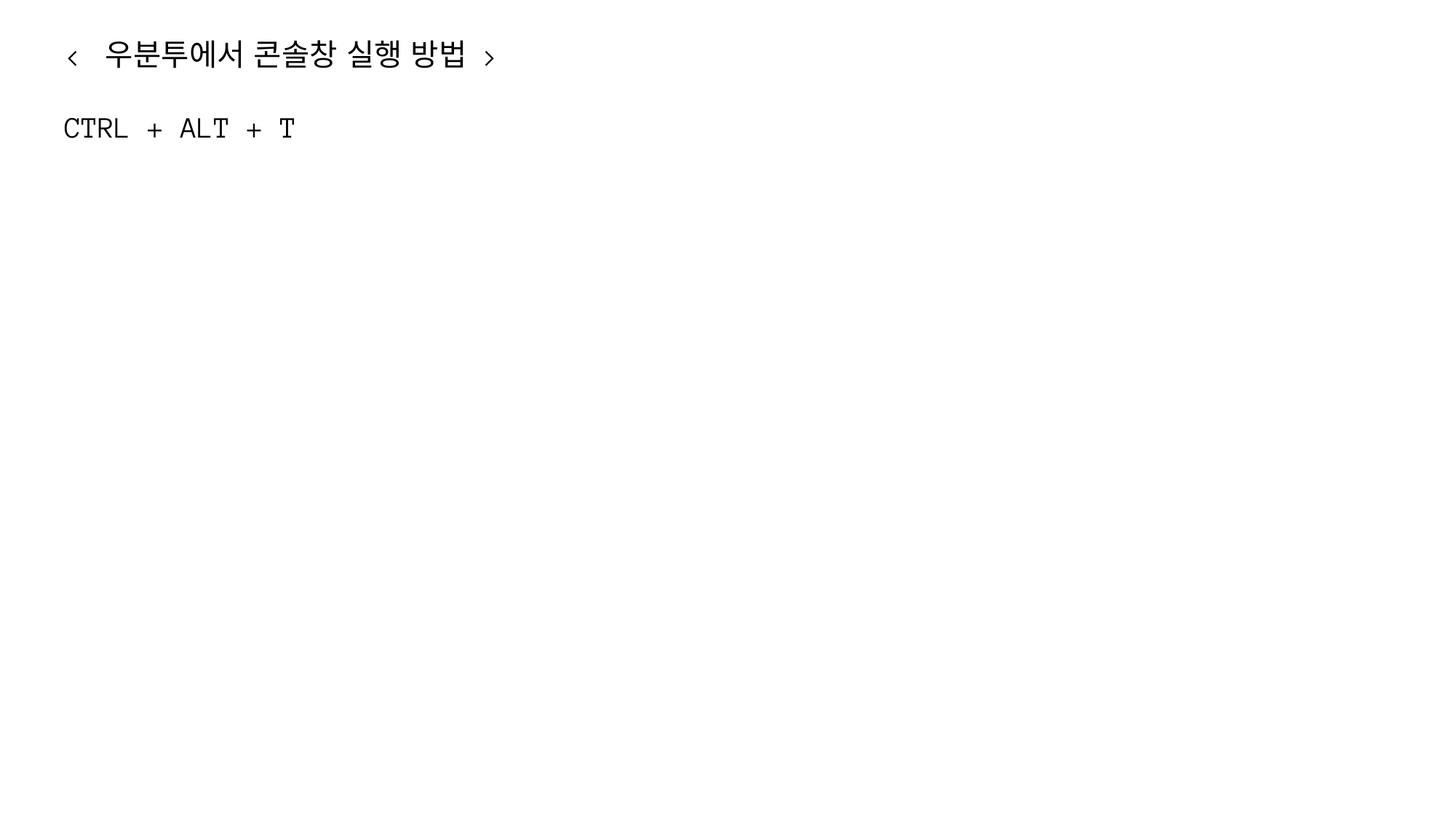

< 우분투에서 콘솔창 실행 방법 >
CTRL + ALT + T